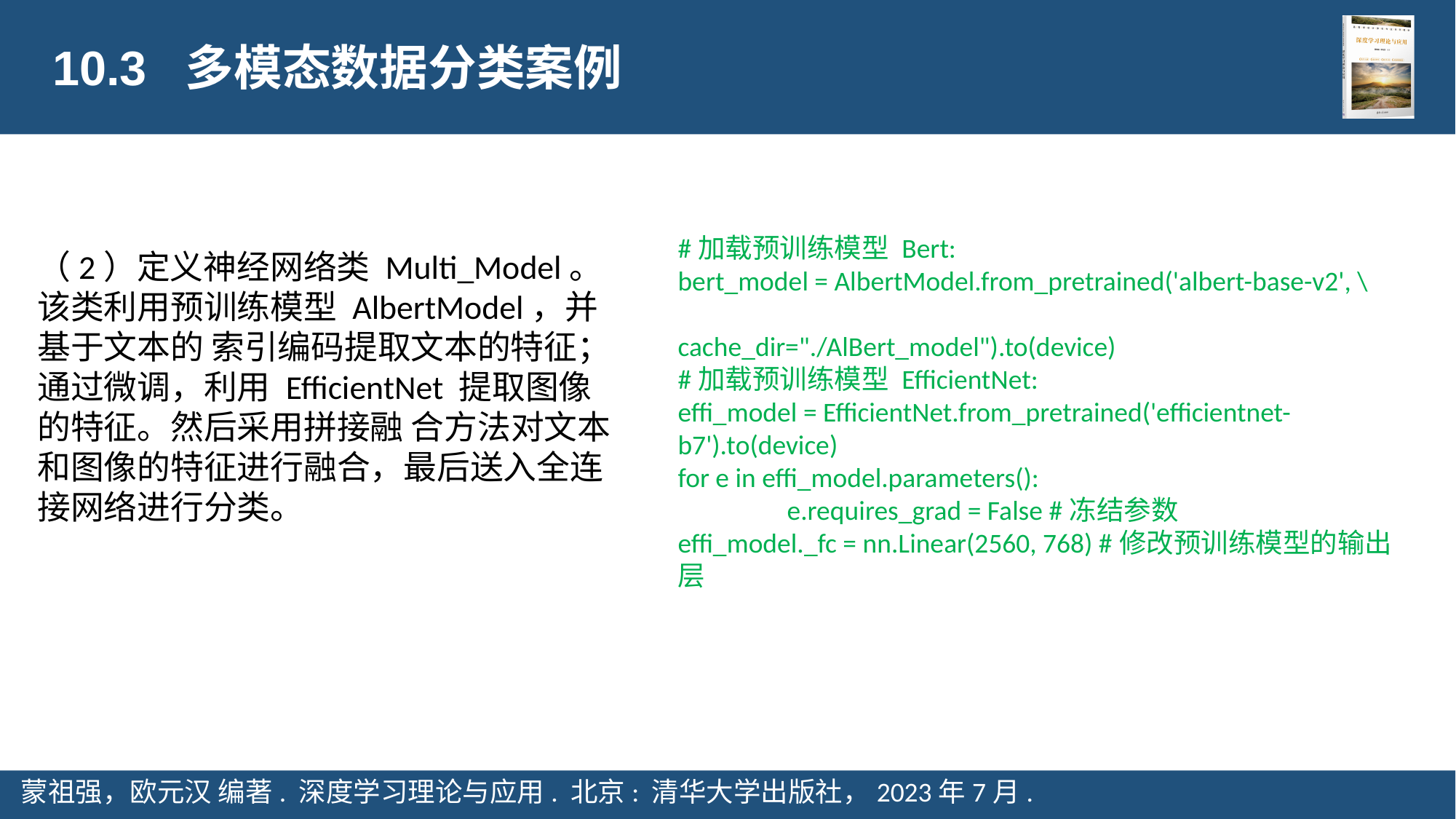

10.3  多模态数据分类案例

#加载预训练模型 Bert:
bert_model = AlbertModel.from_pretrained('albert-base-v2', \ 				cache_dir="./AlBert_model").to(device)
#加载预训练模型 EfficientNet:
effi_model = EfficientNet.from_pretrained('efficientnet-b7').to(device)
for e in effi_model.parameters():
	e.requires_grad = False #冻结参数
effi_model._fc = nn.Linear(2560, 768) #修改预训练模型的输出层
（2）定义神经网络类 Multi_Model。该类利用预训练模型 AlbertModel，并基于文本的 索引编码提取文本的特征；通过微调，利用 EfficientNet 提取图像的特征。然后采用拼接融 合方法对文本和图像的特征进行融合，最后送入全连接网络进行分类。